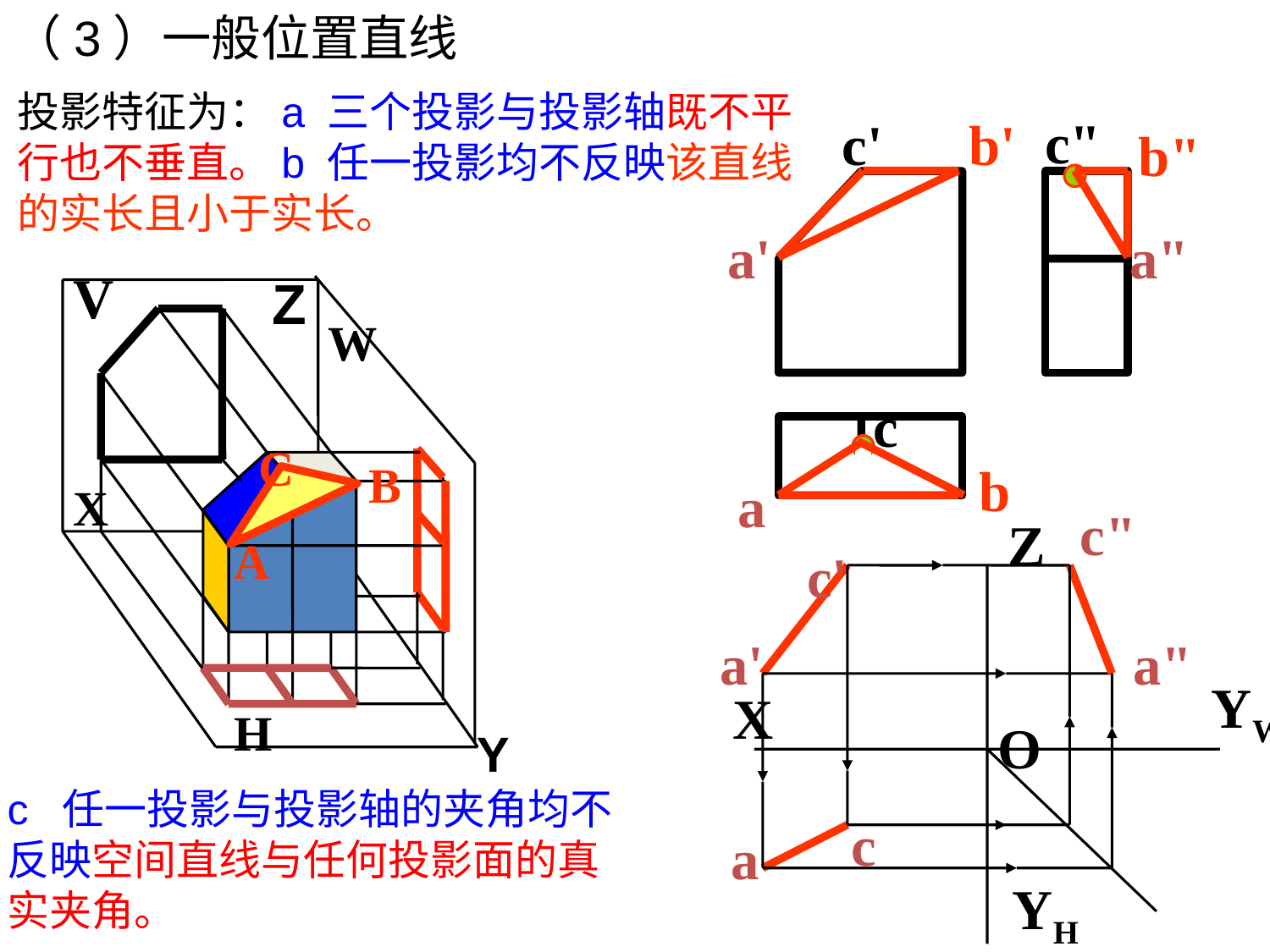

（3）一般位置直线
投影特征为：a 三个投影与投影轴既不平行也不垂直。b 任一投影均不反映该直线的实长且小于实长。
c"
c'
c
b'
b"
b

a'
a"
a
V
Z

W

C
B
A

X

c"
a"
Z

YW
X
O

YH
c'
a'

c
a

H

Y

c  任一投影与投影轴的夹角均不反映空间直线与任何投影面的真实夹角。